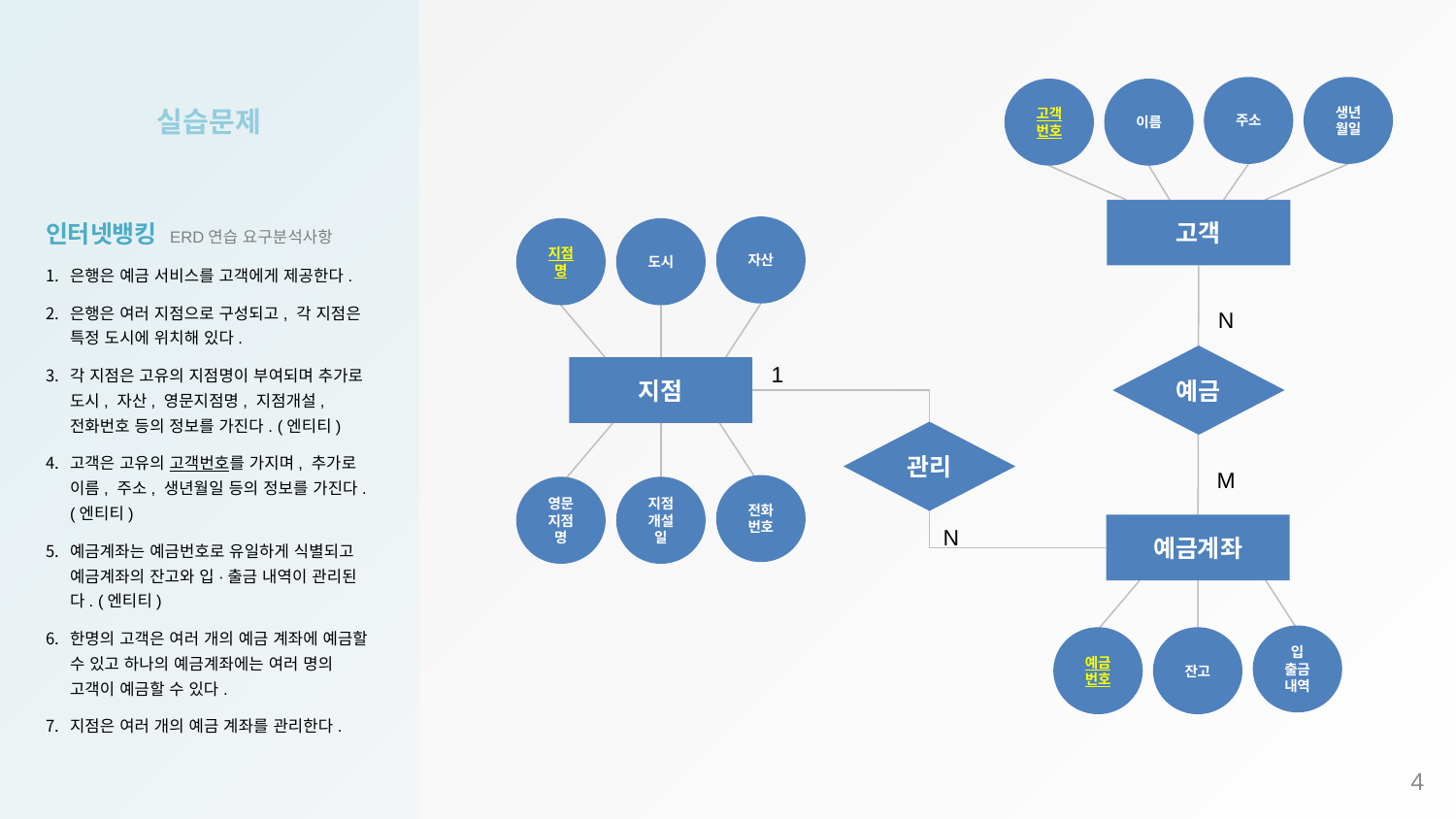

주소
생년월일
고객
번호
이름
고객
자산
지점명
도시
지점
전화
번호
영문
지점명
지점
개설일
N
예금
1
관리
M
N
예금계좌
입
출금
내역
예금
번호
잔고
실습문제
인터넷뱅킹 ERD연습 요구분석사항
은행은 예금 서비스를 고객에게 제공한다.
은행은 여러 지점으로 구성되고, 각 지점은 특정 도시에 위치해 있다.
각 지점은 고유의 지점명이 부여되며 추가로 도시, 자산, 영문지점명, 지점개설, 전화번호 등의 정보를 가진다. (엔티티)
고객은 고유의 고객번호를 가지며, 추가로 이름, 주소, 생년월일 등의 정보를 가진다. (엔티티)
예금계좌는 예금번호로 유일하게 식별되고 예금계좌의 잔고와 입·출금 내역이 관리된다. (엔티티)
한명의 고객은 여러 개의 예금 계좌에 예금할 수 있고 하나의 예금계좌에는 여러 명의 고객이 예금할 수 있다.
지점은 여러 개의 예금 계좌를 관리한다.
4